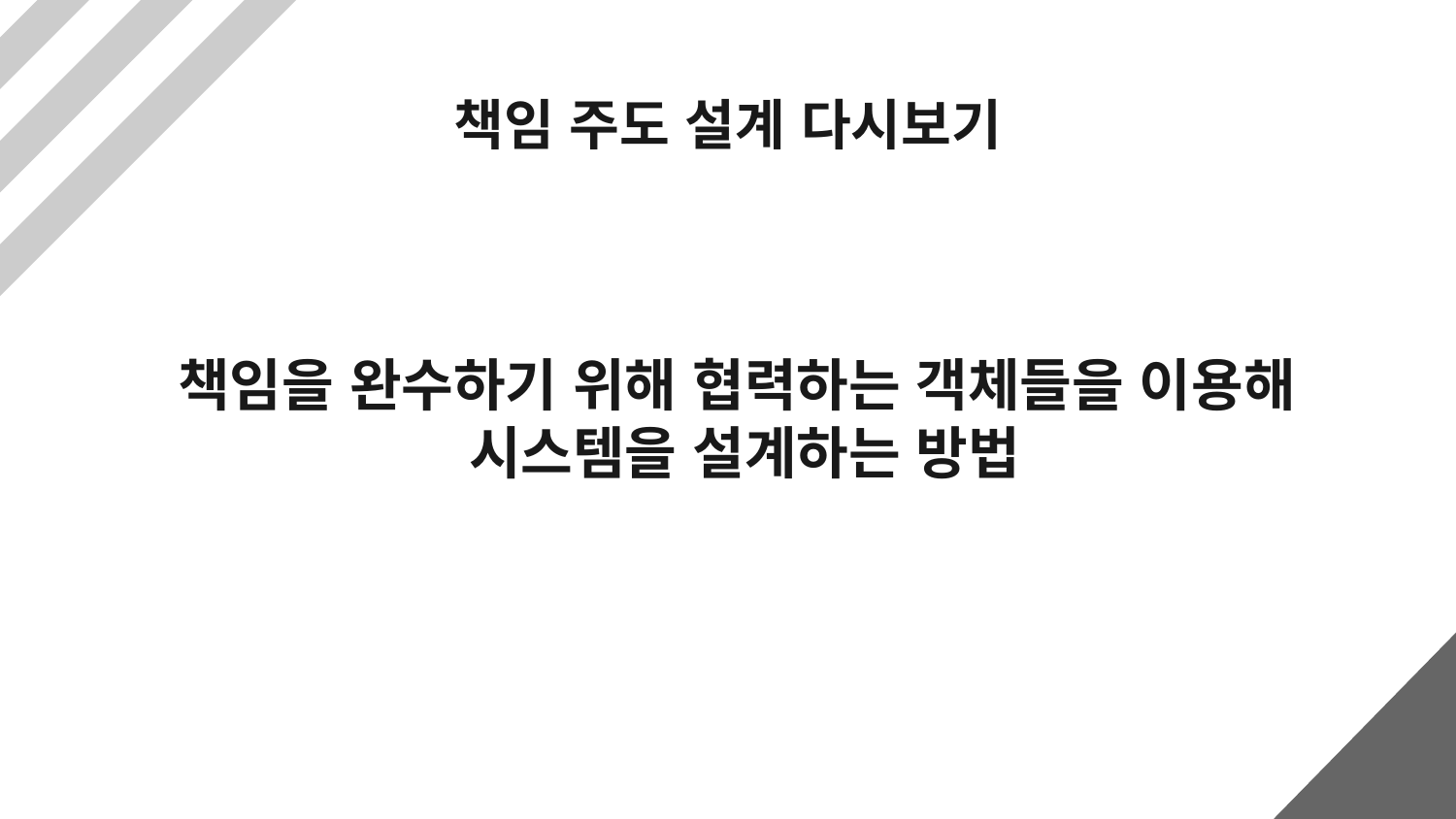

# 책임 주도 설계 다시보기
책임을 완수하기 위해 협력하는 객체들을 이용해
시스템을 설계하는 방법